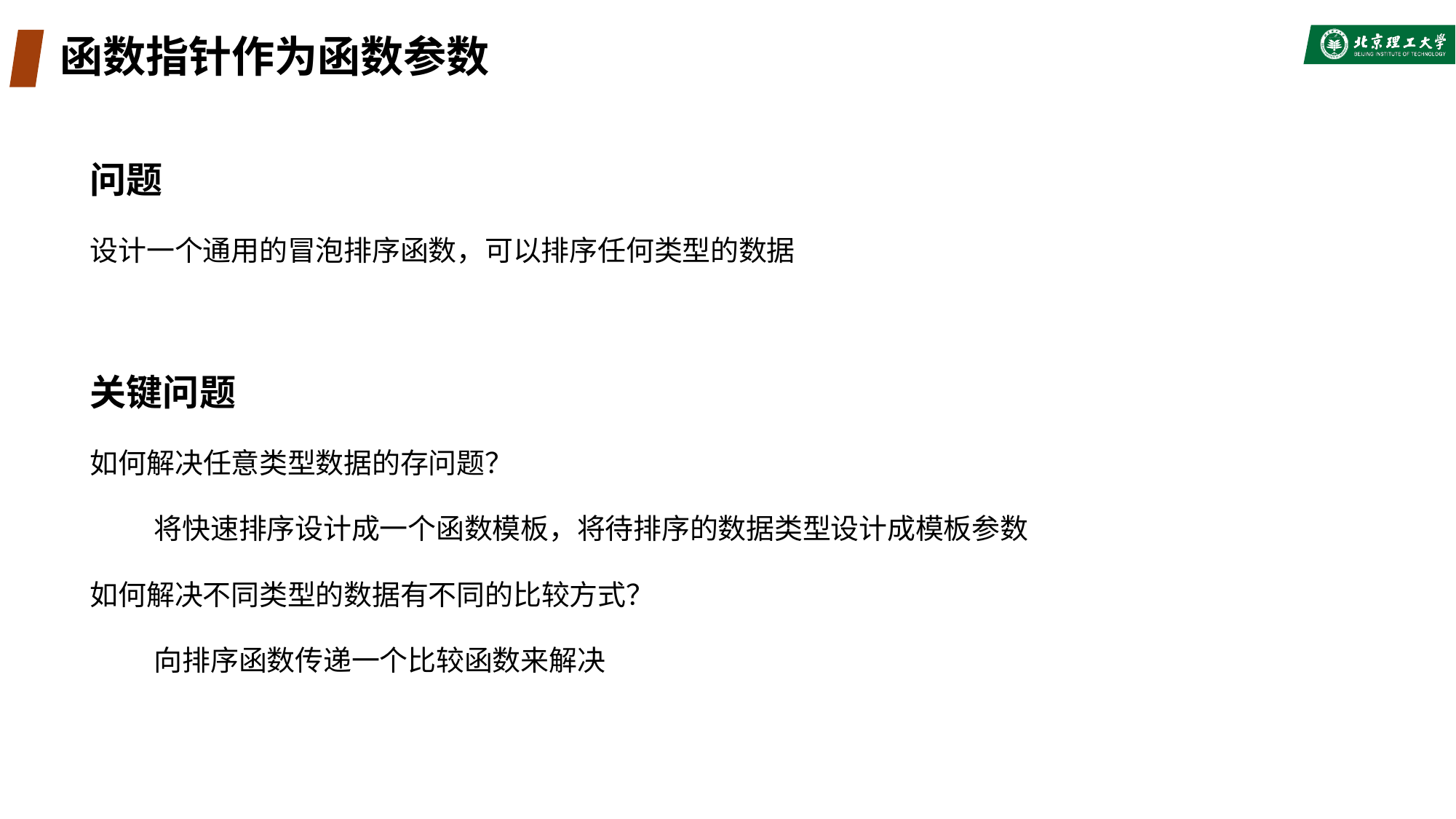

# 函数指针作为函数参数
问题
设计一个通用的冒泡排序函数，可以排序任何类型的数据

关键问题
如何解决任意类型数据的存问题？
         将快速排序设计成一个函数模板，将待排序的数据类型设计成模板参数
如何解决不同类型的数据有不同的比较方式？
         向排序函数传递一个比较函数来解决